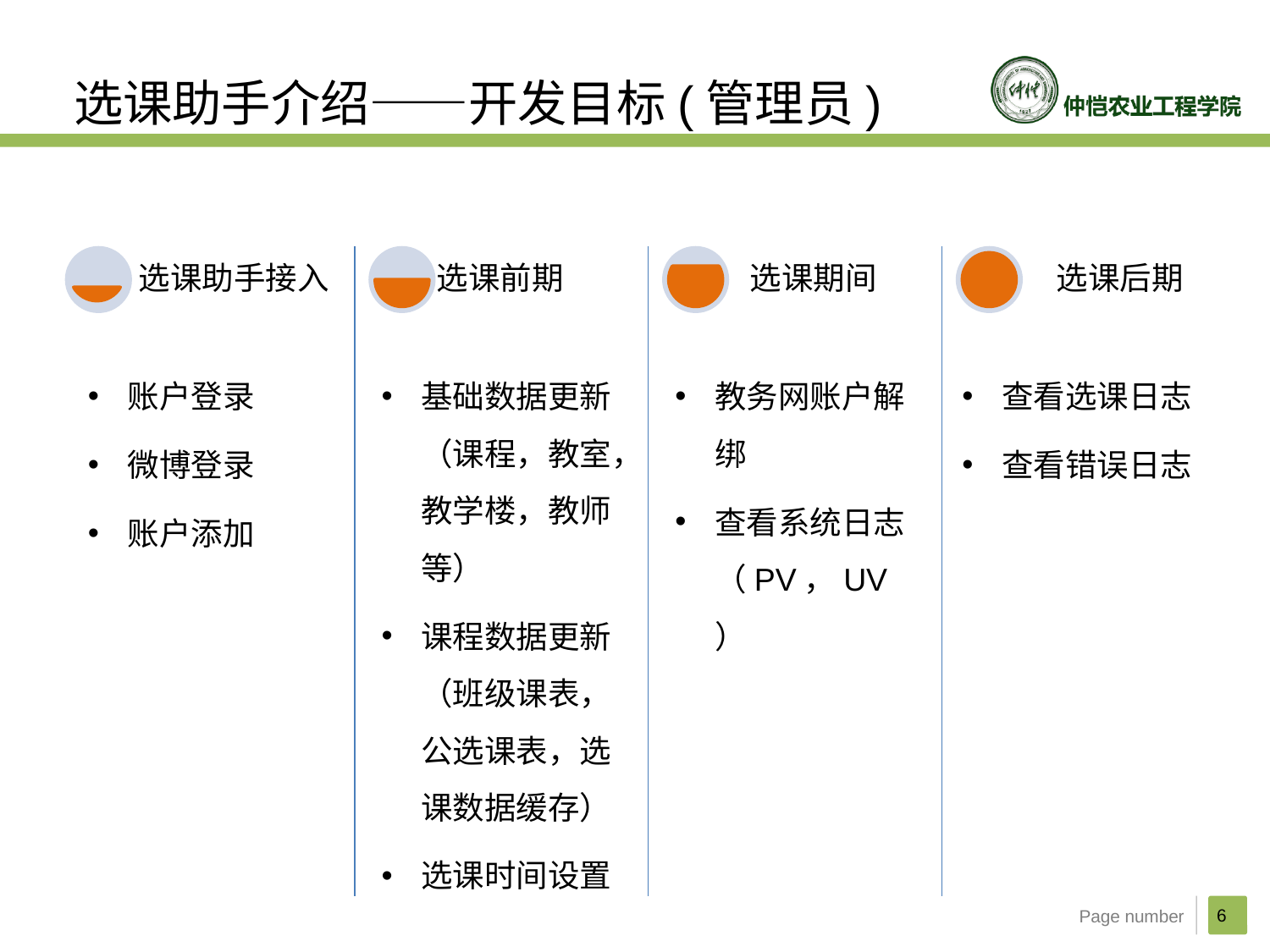

选课助手介绍——开发目标(管理员)

选课助手接入
选课前期
选课期间
选课后期

基础数据更新（课程，教室，教学楼，教师等）
课程数据更新（班级课表，公选课表，选课数据缓存）
选课时间设置

账户登录
微博登录
账户添加
教务网账户解绑
查看系统日志（PV，UV）
查看选课日志
查看错误日志